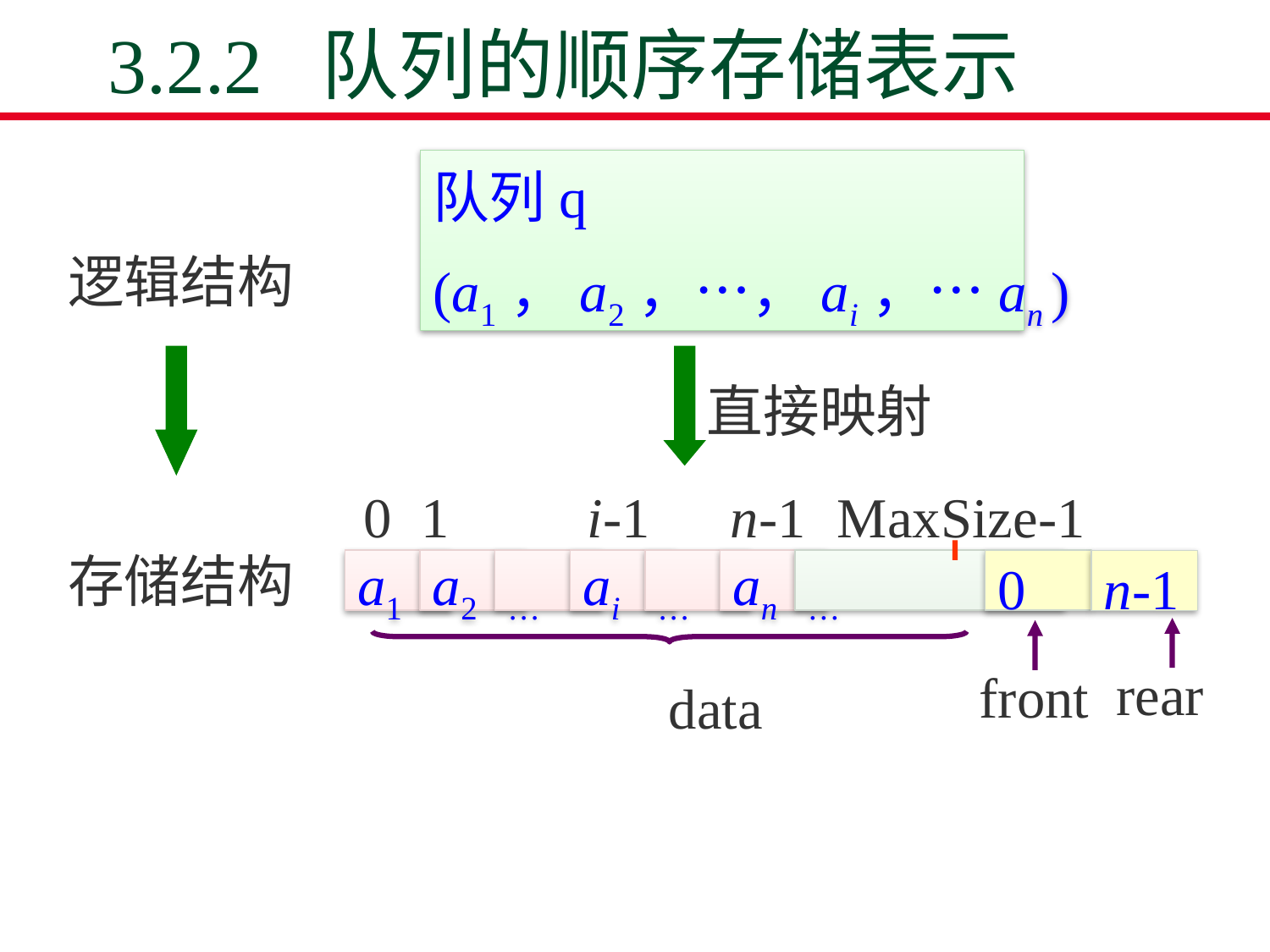

# 3.2.2  队列的顺序存储表示
队列q
(a1，a2，…，ai，…an )
逻辑结构

直接映射
0
1
i-1
n-1
MaxSize-1
存储结构

a1
a2
…
ai
…
an
…
0
n-1

rear
front
data